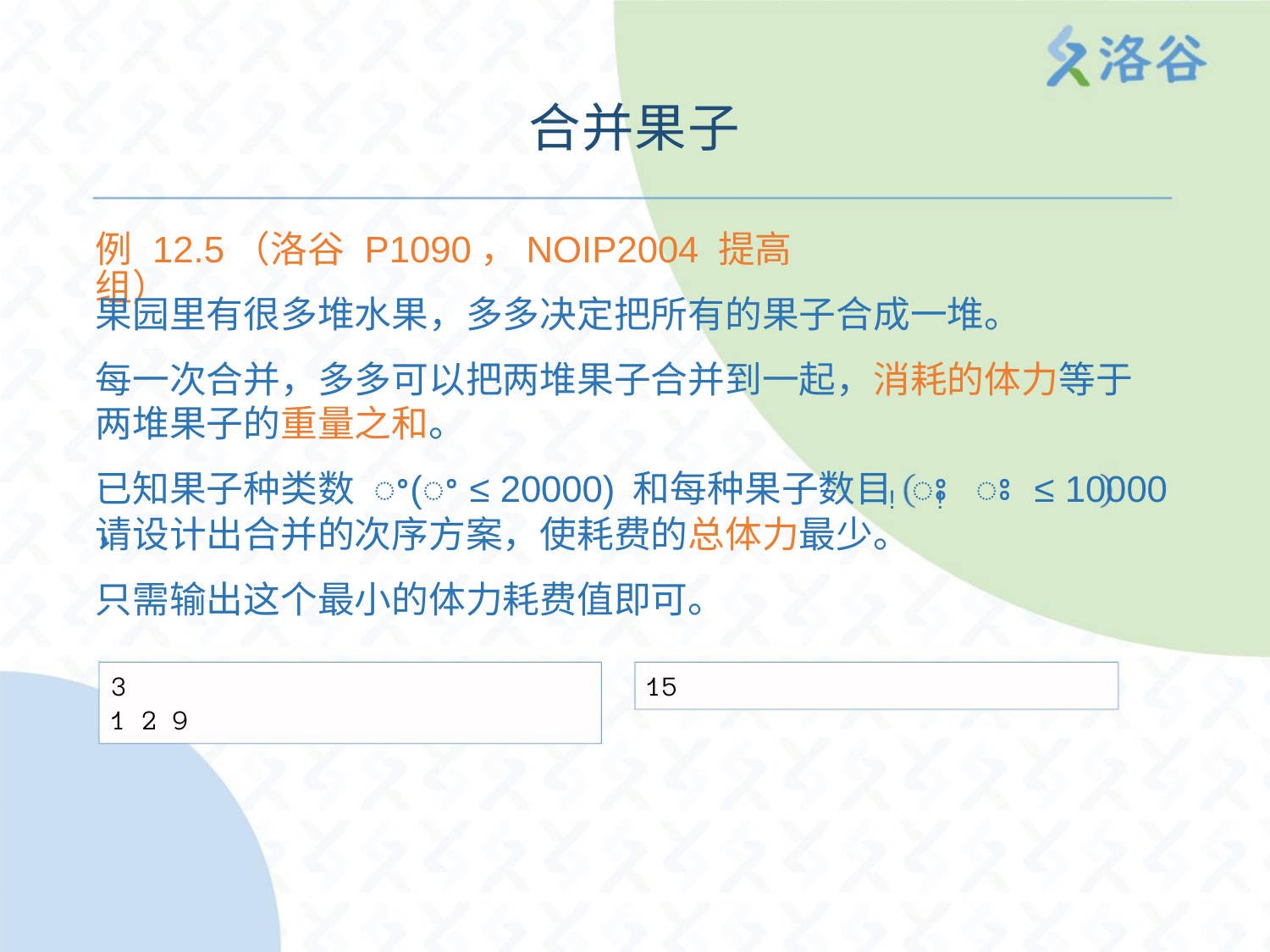

合并果子
例 12.5（洛谷 P1090，NOIP2004 提高组）
果园里有很多堆水果，多多决定把所有的果子合成一堆。
每一次合并，多多可以把两堆果子合并到一起，消耗的体力等于
两堆果子的重量之和。
已知果子种类数 ꢀ(ꢀ ≤ 20000) 和每种果子数目 ꢁ ꢁ ≤ 10000 ，
!
!
请设计出合并的次序方案，使耗费的总体力最少。
只需输出这个最小的体力耗费值即可。
3
1 2 9
15